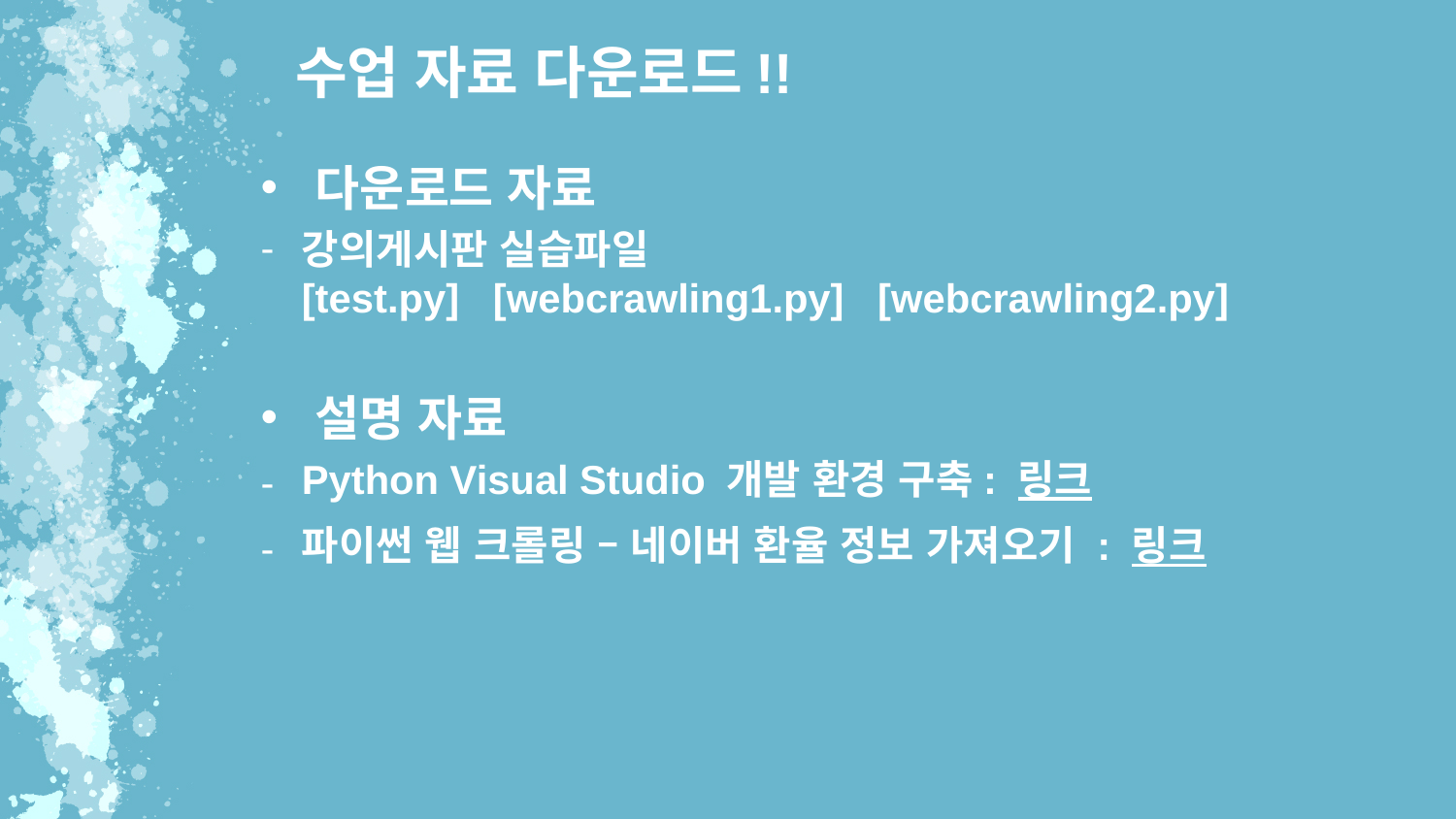

수업 자료 다운로드!!
다운로드 자료
강의게시판 실습파일
[test.py]   [webcrawling1.py]   [webcrawling2.py]

설명 자료
Python Visual Studio 개발 환경 구축: 링크
파이썬 웹 크롤링 – 네이버 환율 정보 가져오기 : 링크